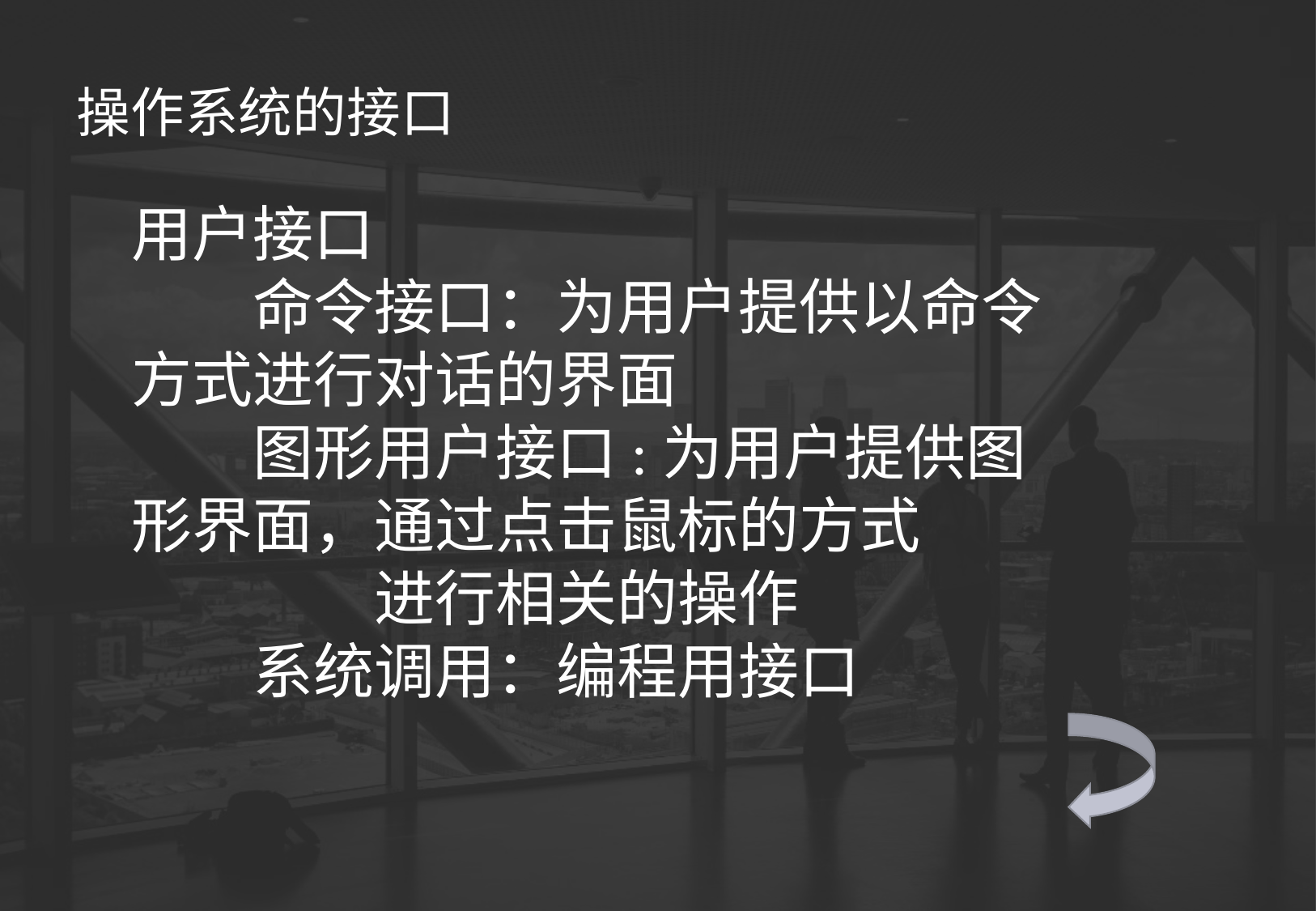

操作系统的接口
用户接口
	命令接口：为用户提供以命令方式进行对话的界面
	图形用户接口:为用户提供图形界面，通过点击鼠标的方式		         进行相关的操作
	系统调用：编程用接口